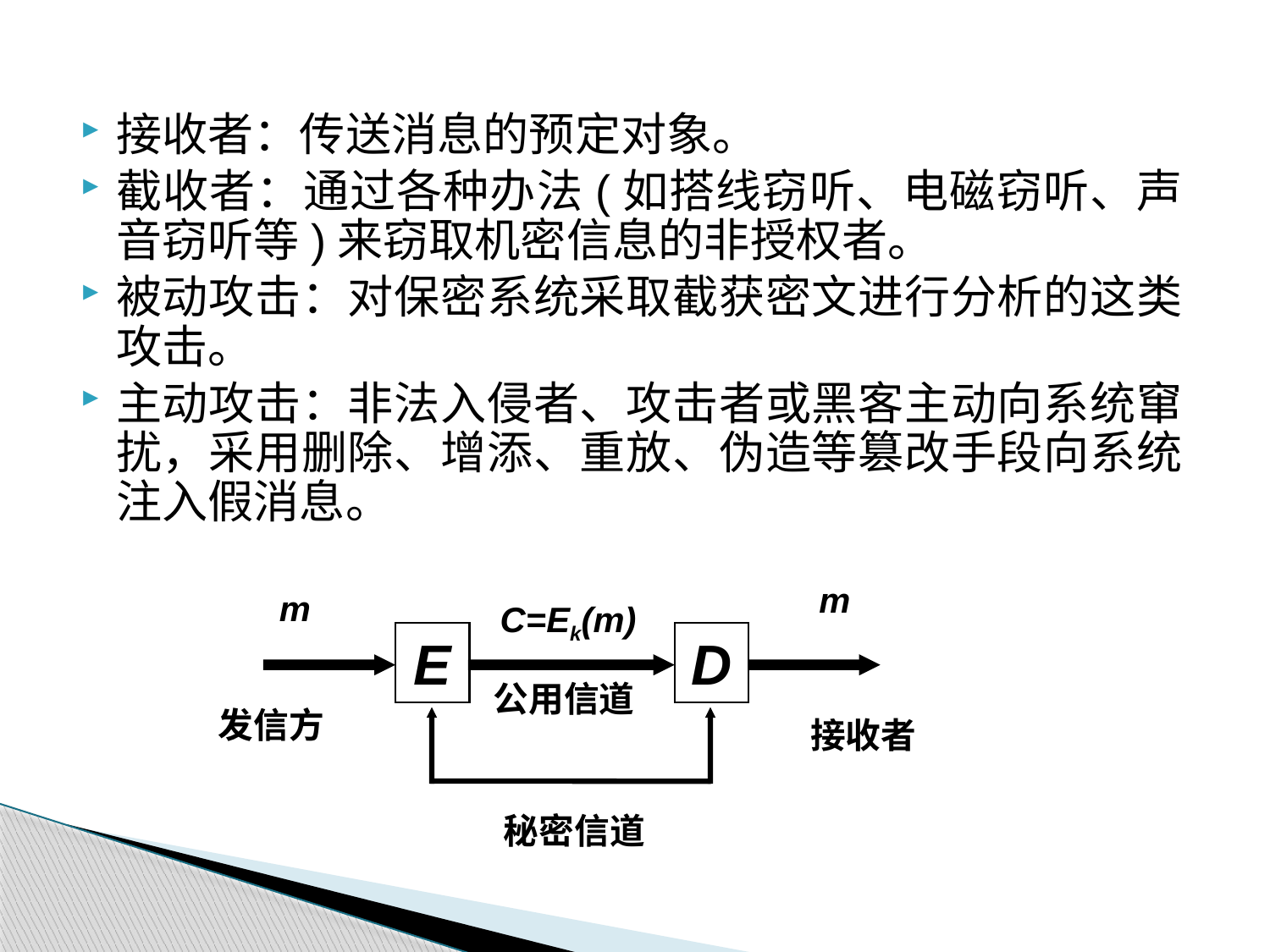

接收者：传送消息的预定对象。
截收者：通过各种办法(如搭线窃听、电磁窃听、声音窃听等)来窃取机密信息的非授权者。
被动攻击：对保密系统采取截获密文进行分析的这类攻击。
主动攻击：非法入侵者、攻击者或黑客主动向系统窜扰，采用删除、增添、重放、伪造等篡改手段向系统注入假消息。
m
m
C=Ek(m)
E
D

公用信道
发信方

接收者

秘密信道